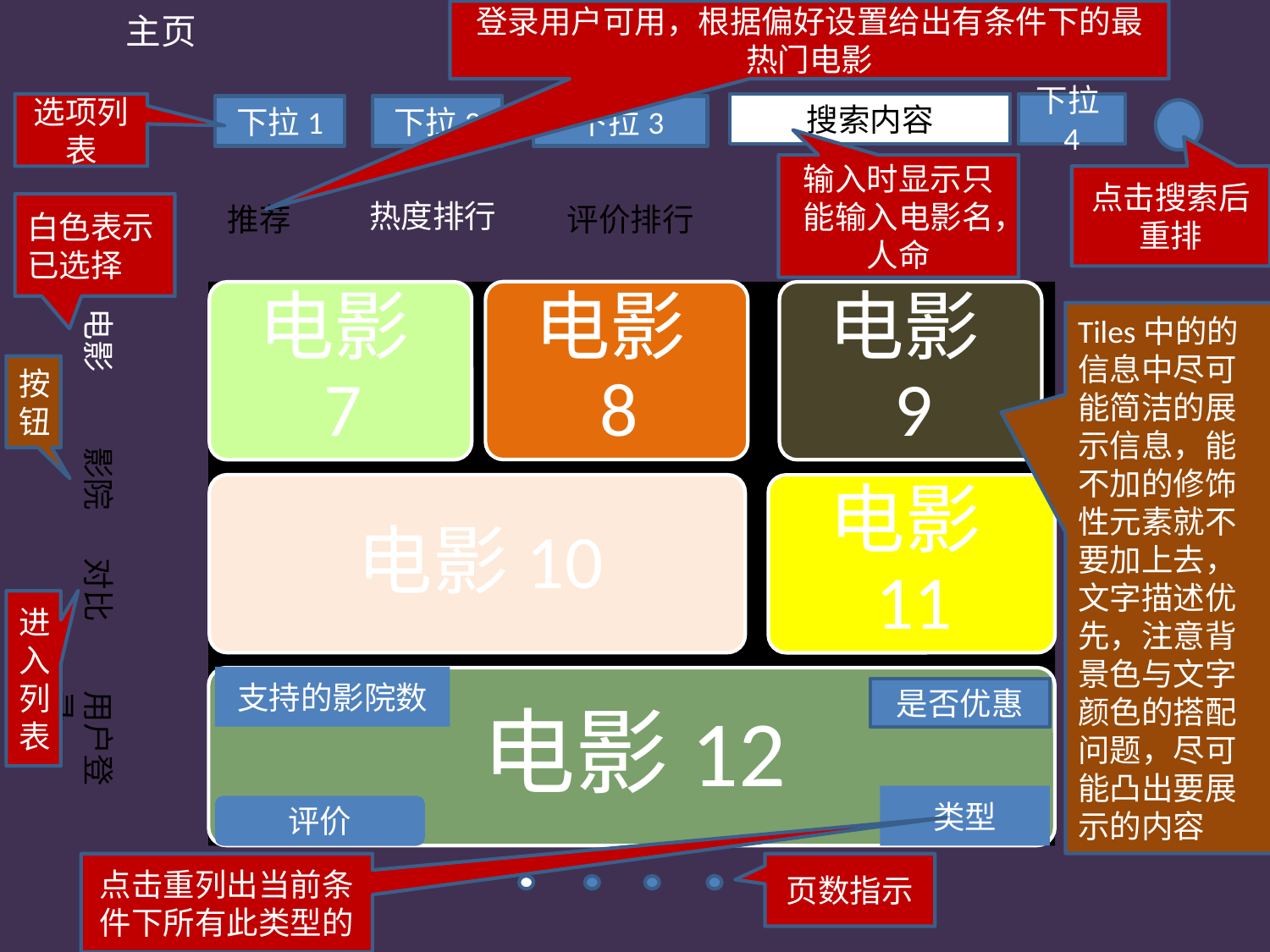

登录用户可用，根据偏好设置给出有条件下的最热门电影
# 主页
选项列表
搜索内容
下拉4
下拉1
下拉2
下拉3

输入时显示只能输入电影名，人命
点击搜索后重排
热度排行
白色表示已选择
推荐
评价排行
电影12
电影10
电影7
电影8
电影11
电影9
电影
Tiles中的的信息中尽可能简洁的展示信息，能不加的修饰性元素就不要加上去，文字描述优先，注意背景色与文字颜色的搭配问题，尽可能凸出要展示的内容
按钮
影院
对比
进入列表
支持的影院数
是否优惠
用户登录
类型
评价
点击重列出当前条件下所有此类型的
页数指示